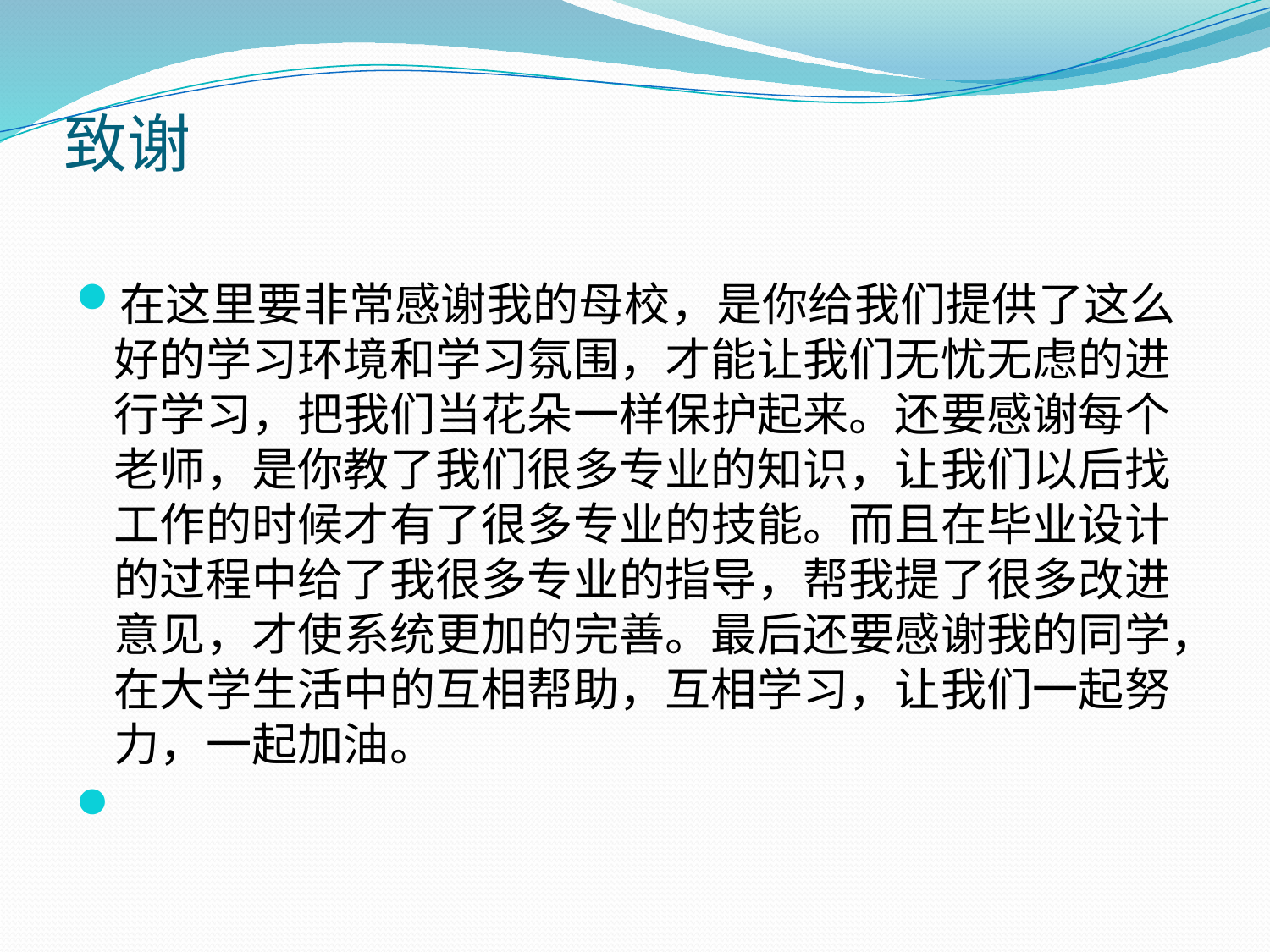

# 致谢
在这里要非常感谢我的母校，是你给我们提供了这么好的学习环境和学习氛围，才能让我们无忧无虑的进行学习，把我们当花朵一样保护起来。还要感谢每个老师，是你教了我们很多专业的知识，让我们以后找工作的时候才有了很多专业的技能。而且在毕业设计的过程中给了我很多专业的指导，帮我提了很多改进意见，才使系统更加的完善。最后还要感谢我的同学，在大学生活中的互相帮助，互相学习，让我们一起努力，一起加油。